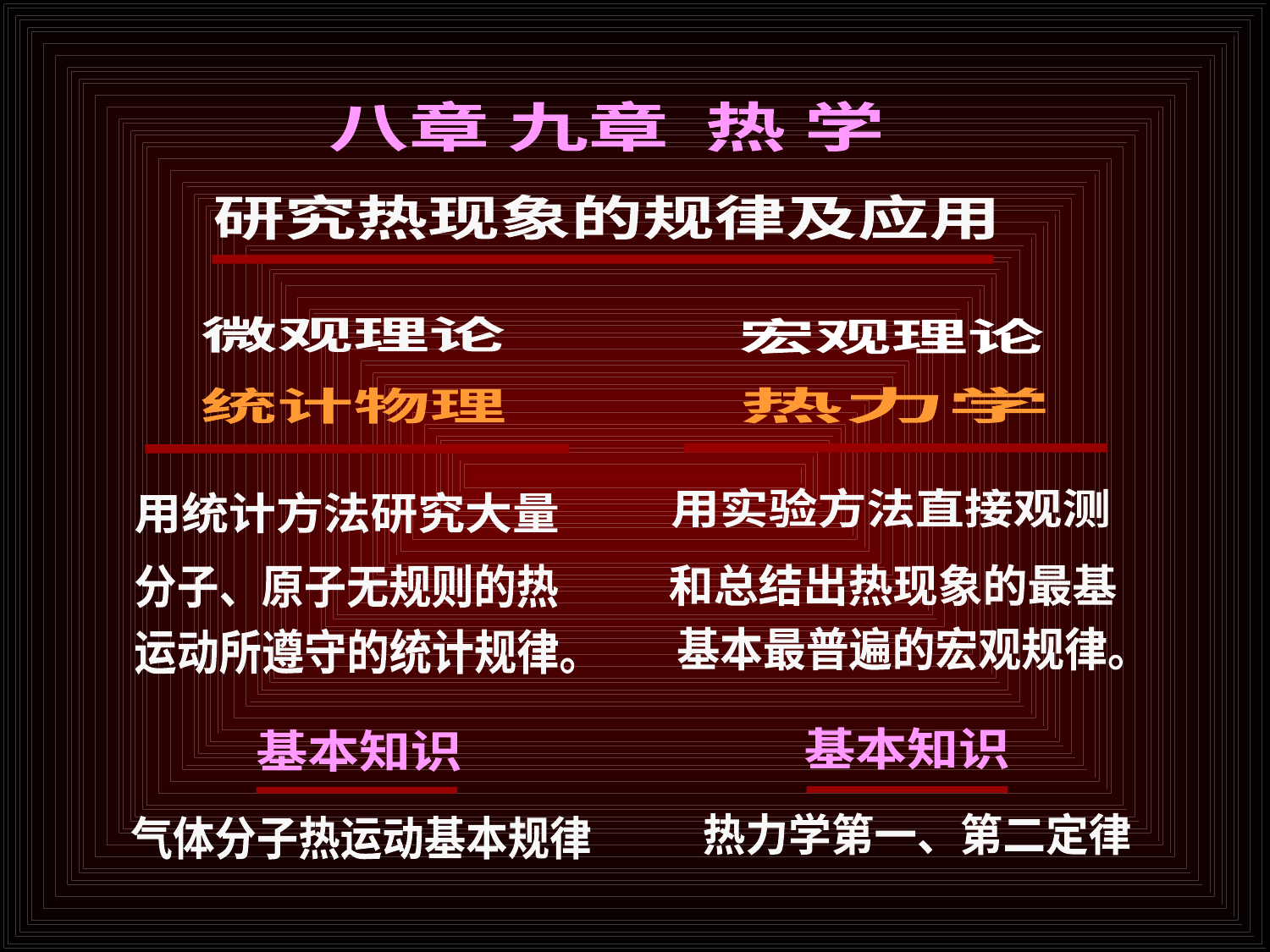

热学
八章 九章  热 学
研究热现象的规律及应用

微观理论
宏观理论
热力学
统计物理

用实验方法直接观测
用统计方法研究大量
分子、原子无规则的热
和总结出热现象的最基
基本最普遍的宏观规律。
运动所遵守的统计规律。
基本知识
基本知识

热力学第一、第二定律
气体分子热运动基本规律